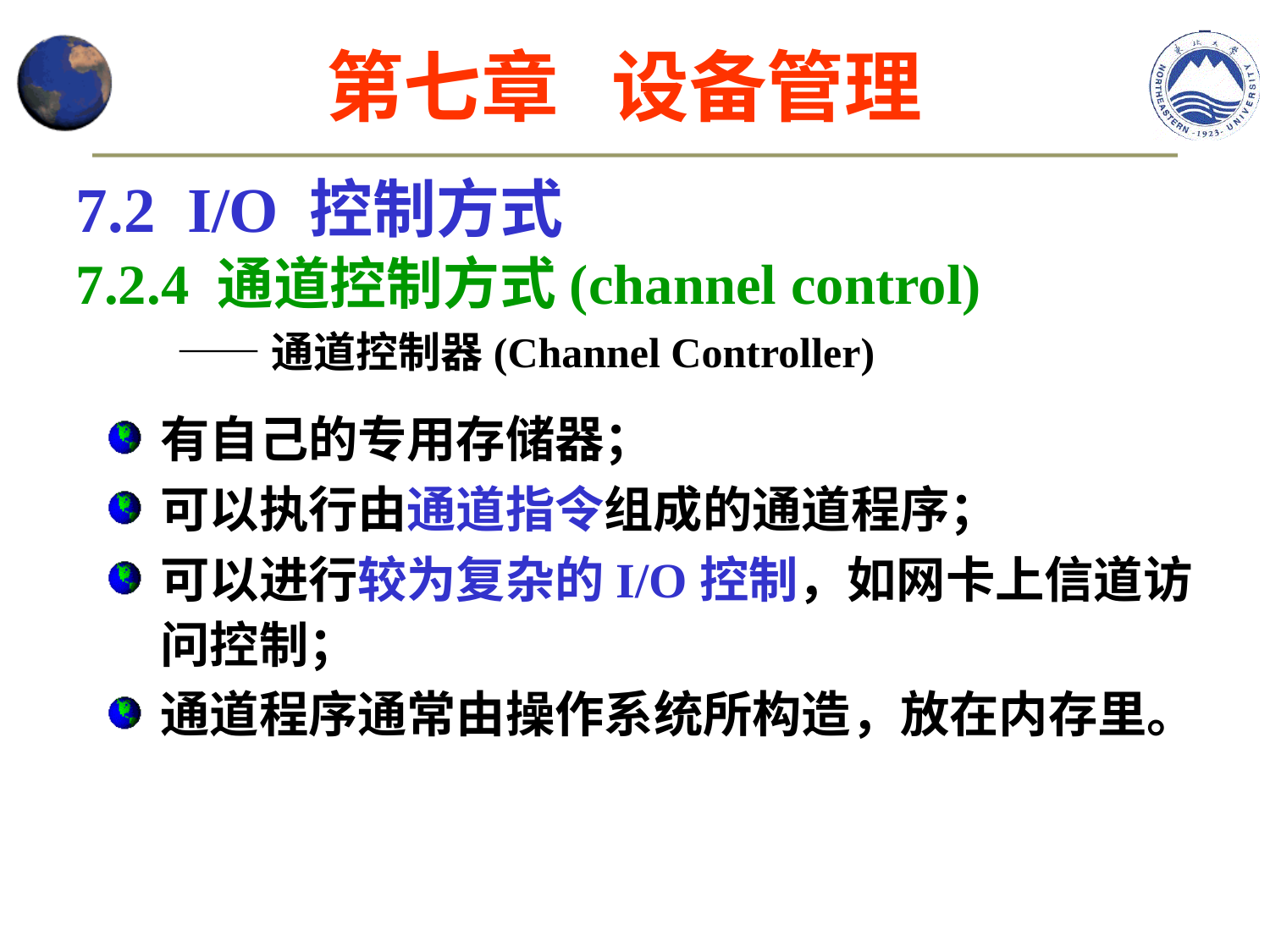

第七章   设备管理
7.2  I/O 控制方式
7.2.4 通道控制方式(channel control)
         ——通道控制器(Channel Controller)
有自己的专用存储器；
可以执行由通道指令组成的通道程序；
可以进行较为复杂的I/O控制，如网卡上信道访问控制；
通道程序通常由操作系统所构造，放在内存里。